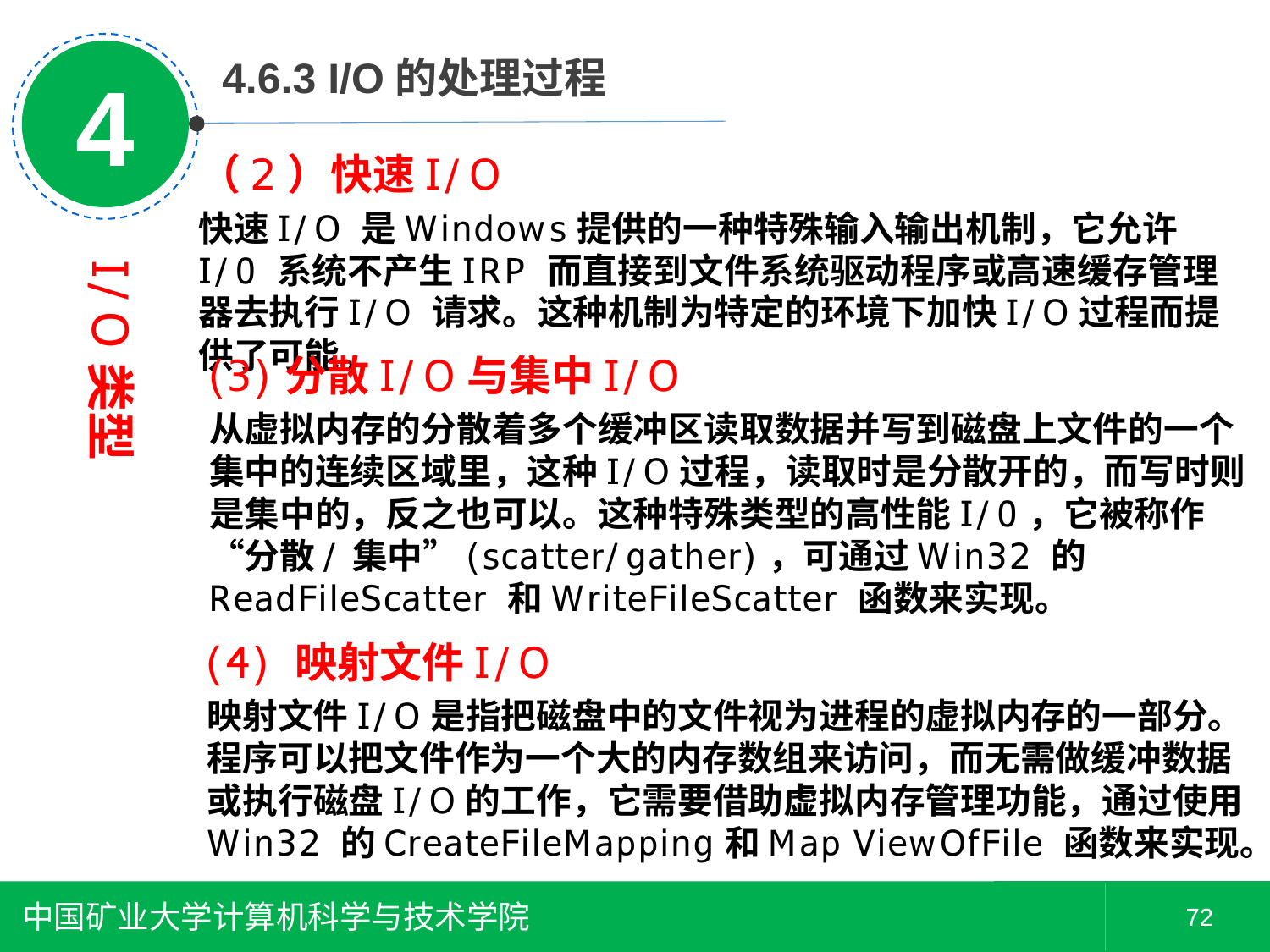

4
  4.6.3 I/O的处理过程

（2）快速I/O
快速I/O 是Windows提供的一种特殊输入输出机制，它允许I/0 系统不产生IRP 而直接到文件系统驱动程序或高速缓存管理器去执行I/O 请求。这种机制为特定的环境下加快I/O过程而提供了可能。
I/O类型
(3)分散I/O与集中I/O
从虚拟内存的分散着多个缓冲区读取数据并写到磁盘上文件的一个集中的连续区域里，这种I/O过程，读取时是分散开的，而写时则是集中的，反之也可以。这种特殊类型的高性能I/0，它被称作“分散/集中”(scatter/gather)，可通过Win32 的ReadFileScatter 和WriteFileScatter 函数来实现。
(4) 映射文件I/O
映射文件I/O是指把磁盘中的文件视为进程的虚拟内存的一部分。程序可以把文件作为一个大的内存数组来访问，而无需做缓冲数据或执行磁盘I/O的工作，它需要借助虚拟内存管理功能，通过使用Win32 的CreateFileMapping和Map ViewOfFile 函数来实现。